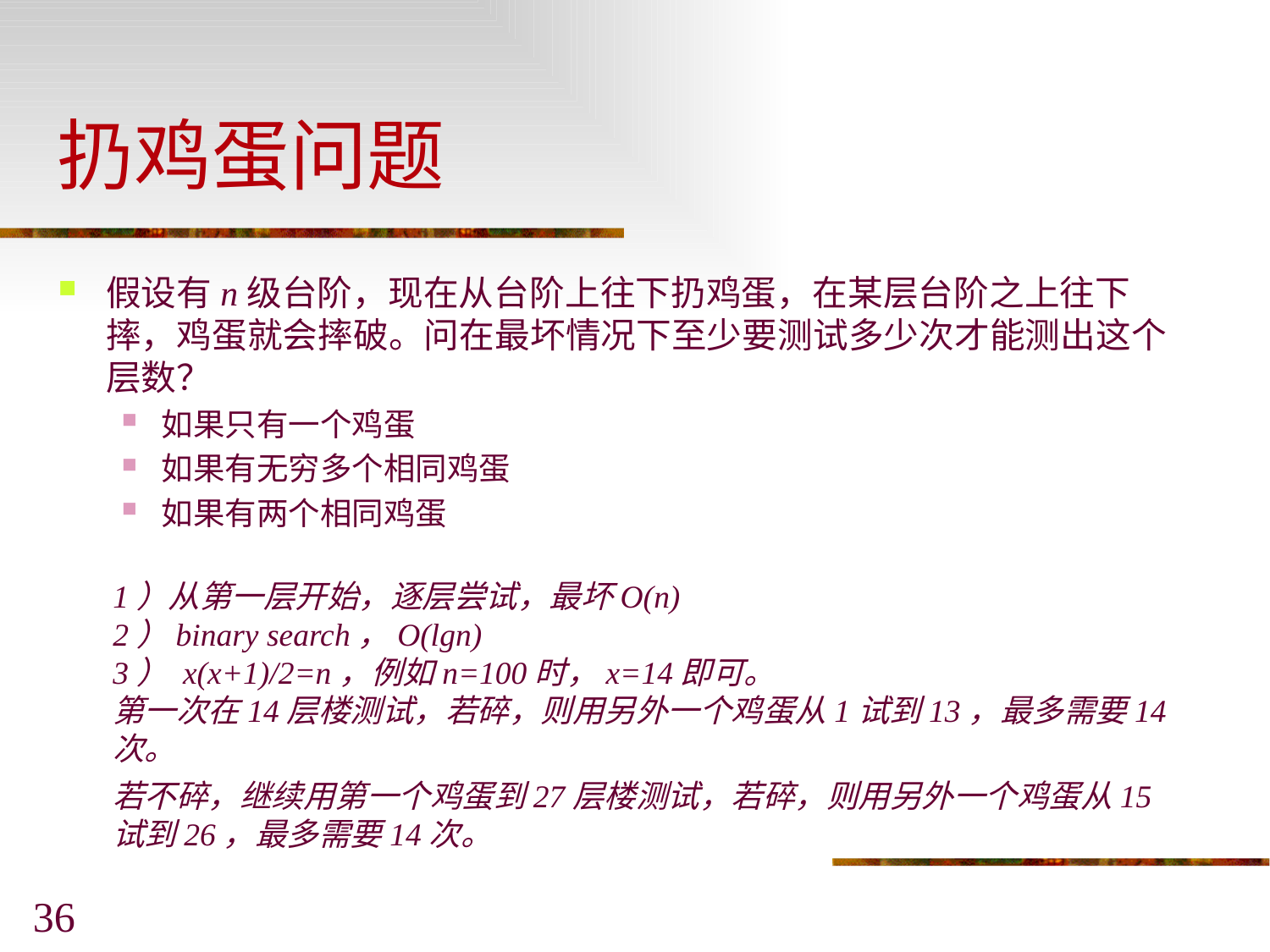

# 扔鸡蛋问题
假设有n级台阶，现在从台阶上往下扔鸡蛋，在某层台阶之上往下摔，鸡蛋就会摔破。问在最坏情况下至少要测试多少次才能测出这个层数？
如果只有一个鸡蛋
如果有无穷多个相同鸡蛋
如果有两个相同鸡蛋
1）从第一层开始，逐层尝试，最坏O(n)
2）binary search，O(lgn)
3） x(x+1)/2=n，例如n=100时，x=14即可。
第一次在14层楼测试，若碎，则用另外一个鸡蛋从1试到13，最多需要14次。
若不碎，继续用第一个鸡蛋到27层楼测试，若碎，则用另外一个鸡蛋从15试到26，最多需要14次。
36